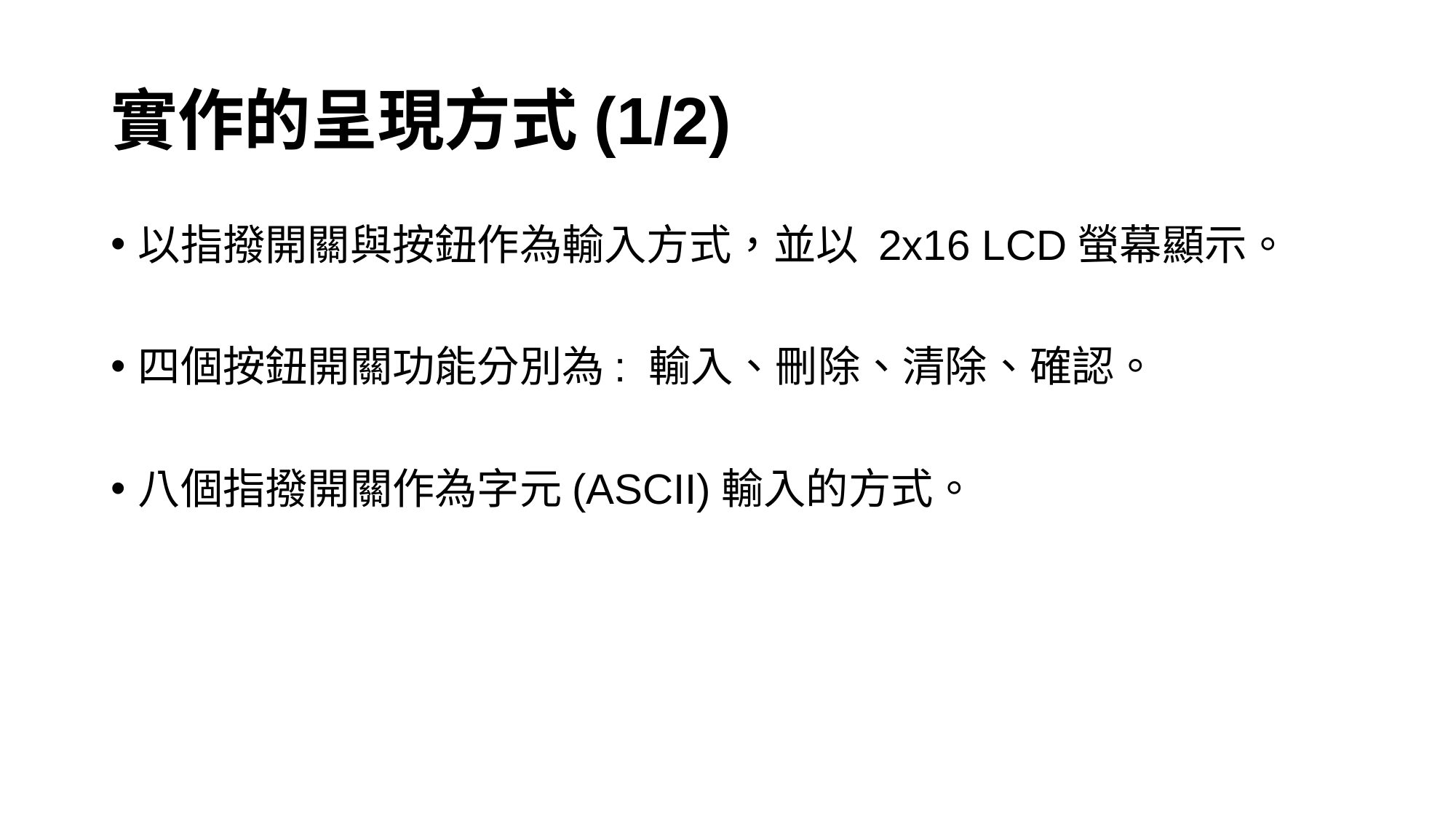

# 實作的呈現方式(1/2)
以指撥開關與按鈕作為輸入方式，並以 2x16 LCD螢幕顯示。

四個按鈕開關功能分別為: 輸入、刪除、清除、確認。

八個指撥開關作為字元(ASCII)輸入的方式。